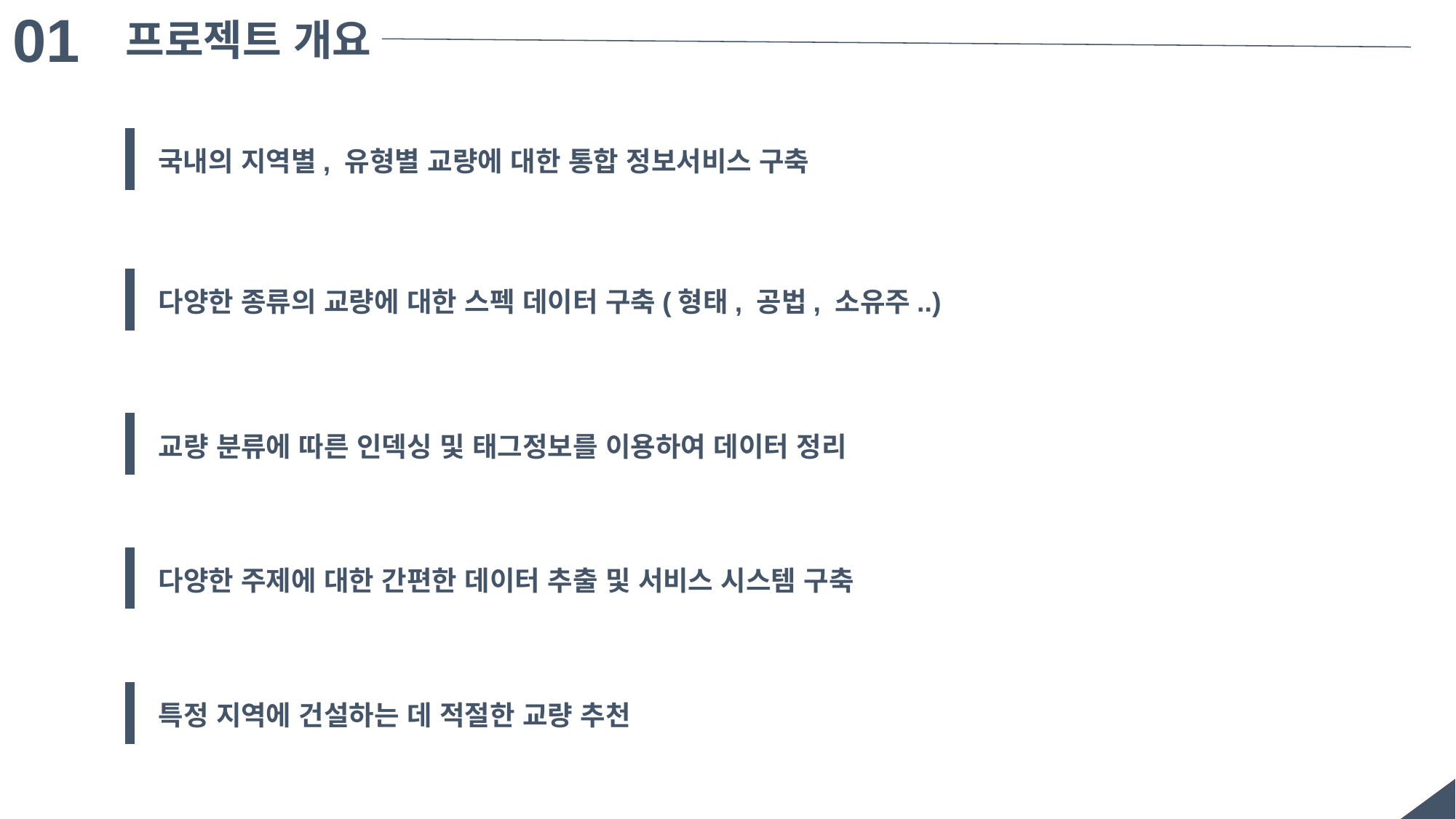

01
프로젝트 개요

국내의 지역별, 유형별 교량에 대한 통합 정보서비스 구축

다양한 종류의 교량에 대한 스펙 데이터 구축(형태, 공법, 소유주..)

교량 분류에 따른 인덱싱 및 태그정보를 이용하여 데이터 정리

다양한 주제에 대한 간편한 데이터 추출 및 서비스 시스템 구축

특정 지역에 건설하는 데 적절한 교량 추천